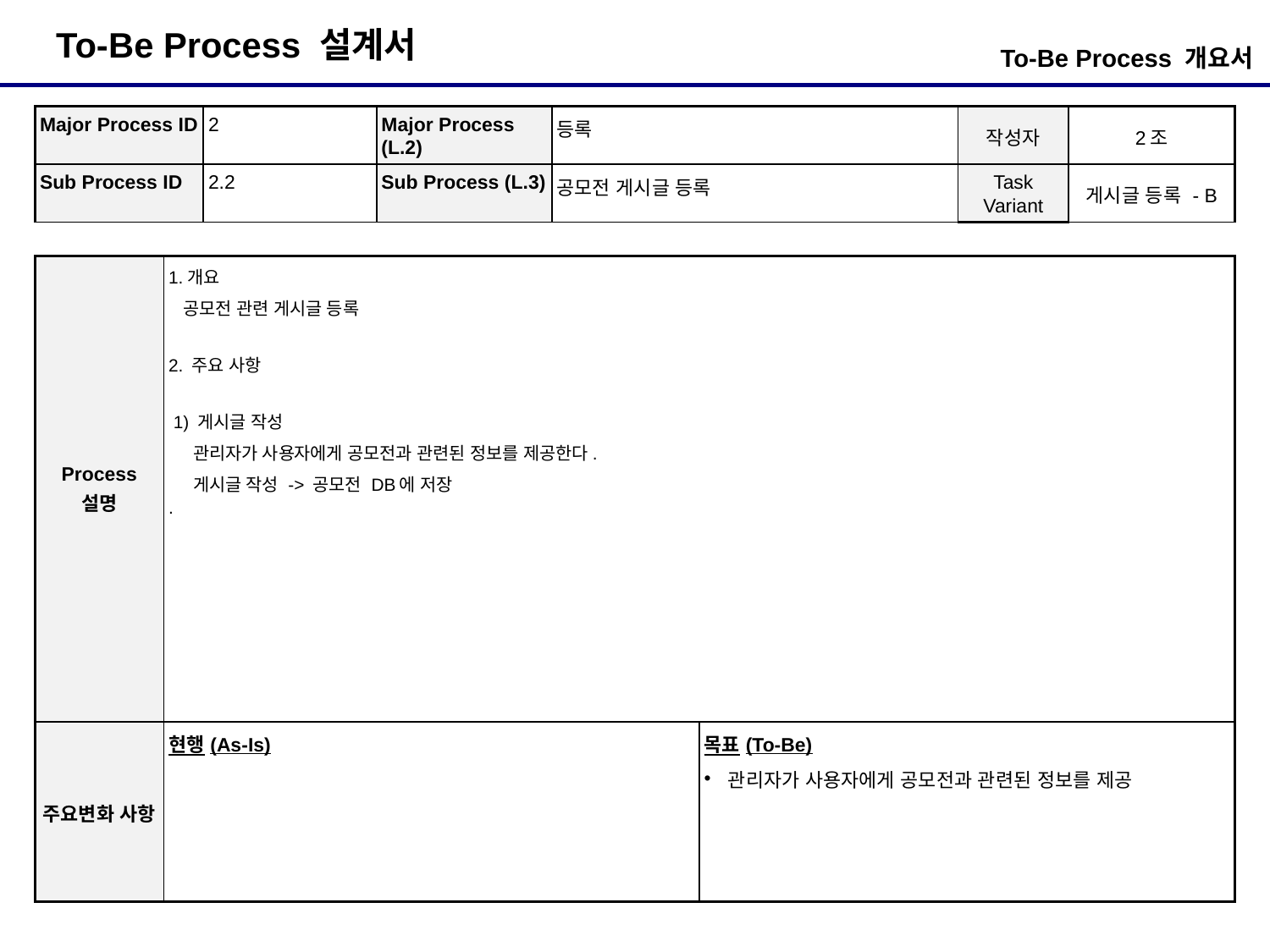

To-Be Process 개요서
| Major Process ID | 2 | Major Process (L.2) | 등록 | 작성자 | 2조 |
| --- | --- | --- | --- | --- | --- |
| Sub Process ID | 2.2 | Sub Process (L.3) | 공모전 게시글 등록 | Task Variant | 게시글 등록 - B |
| Process 설명 | 1.개요 공모전 관련 게시글 등록 2. 주요 사항 1) 게시글 작성 관리자가 사용자에게 공모전과 관련된 정보를 제공한다. 게시글 작성 -> 공모전 DB에 저장 . |  |
| --- | --- | --- |
| 주요변화 사항 | 현행(As-Is) | 목표(To-Be) 관리자가 사용자에게 공모전과 관련된 정보를 제공 |